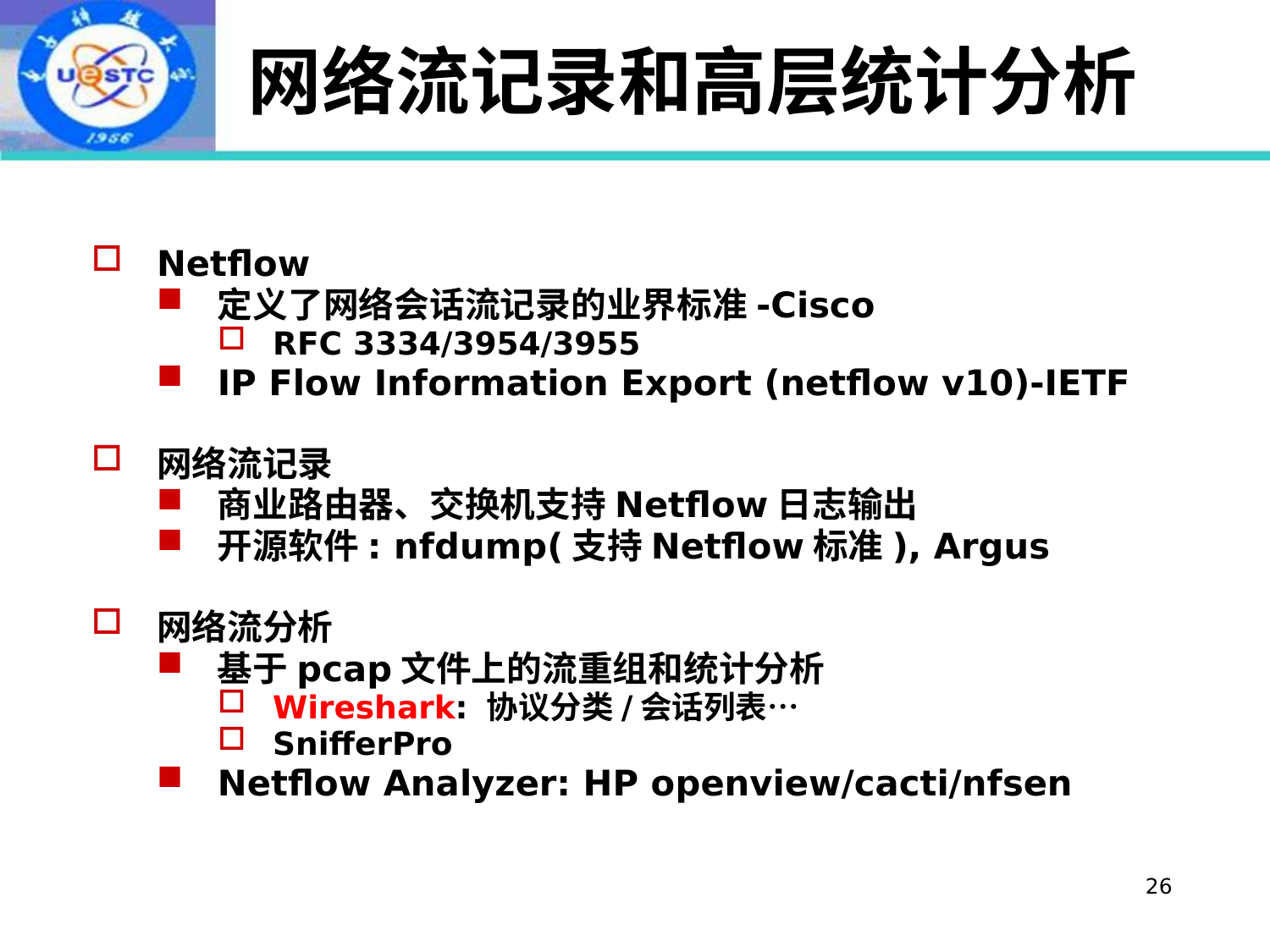

# 网络流记录和高层统计分析
Netflow
定义了网络会话流记录的业界标准-Cisco
RFC 3334/3954/3955
IP Flow Information Export (netflow v10)-IETF

网络流记录
商业路由器、交换机支持Netflow日志输出
开源软件: nfdump(支持Netflow标准), Argus

网络流分析
基于pcap文件上的流重组和统计分析
Wireshark: 协议分类/会话列表…
SnifferPro
Netflow Analyzer: HP openview/cacti/nfsen
26